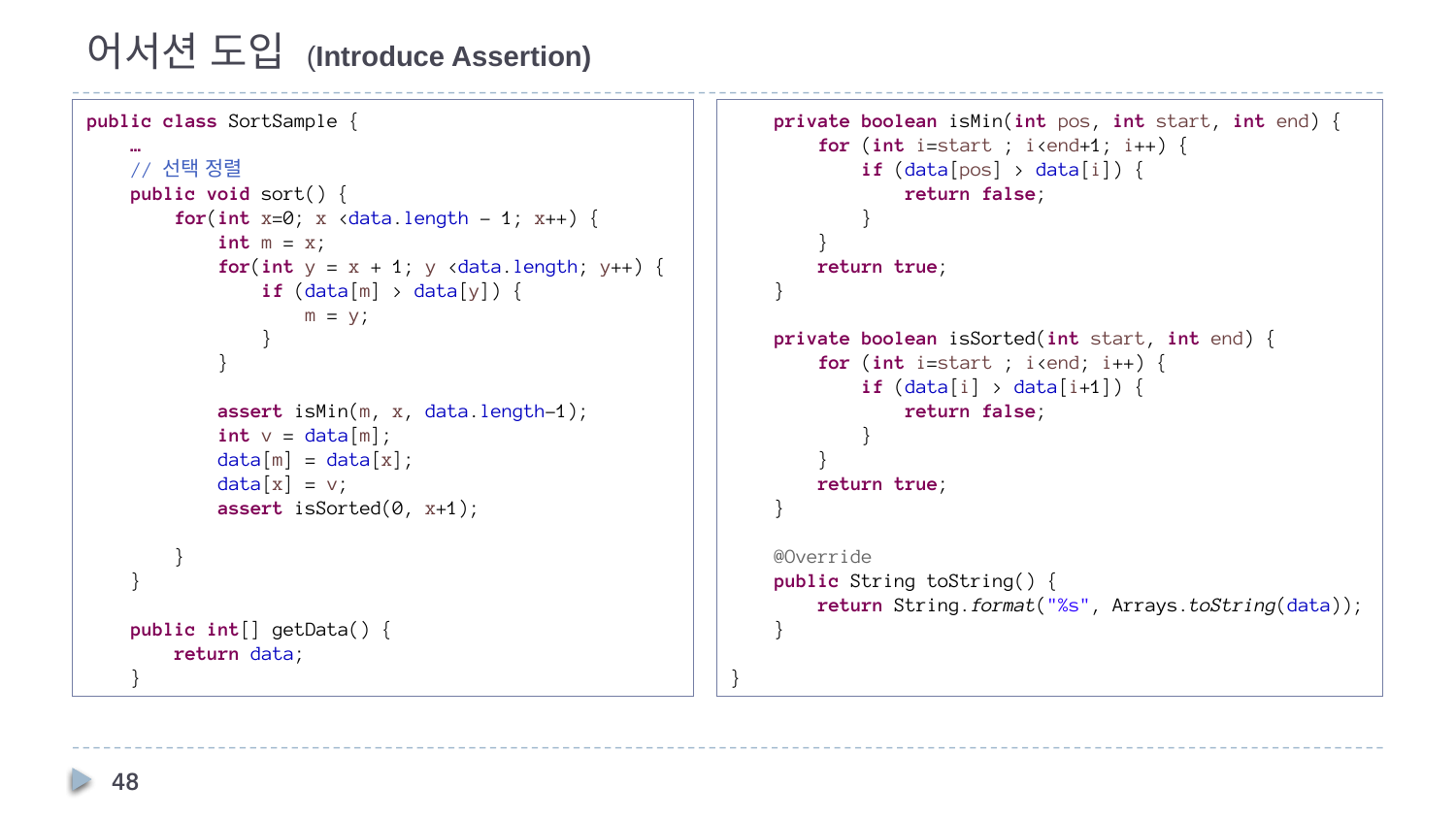

# 어서션 도입 (Introduce Assertion)
public class SortSample {
    …
    // 선택 정렬
    public void sort() {
        for(int x=0; x <data.length - 1; x++) {
            int m = x;
            for(int y = x + 1; y <data.length; y++) {
                if (data[m] > data[y]) {
                    m = y;
                }
            }

            assert isMin(m, x, data.length-1);
            int v = data[m];
            data[m] = data[x];
            data[x] = v;
            assert isSorted(0, x+1);

        }
    }

    public int[] getData() {
        return data;
    }
    private boolean isMin(int pos, int start, int end) {
        for (int i=start ; i<end+1; i++) {
            if (data[pos] > data[i]) {
                return false;
            }
        }
        return true;
    }

    private boolean isSorted(int start, int end) {
        for (int i=start ; i<end; i++) {
            if (data[i] > data[i+1]) {
                return false;
            }
        }
        return true;
    }

    @Override
    public String toString() {
        return String.format("%s", Arrays.toString(data));
    }

}
48